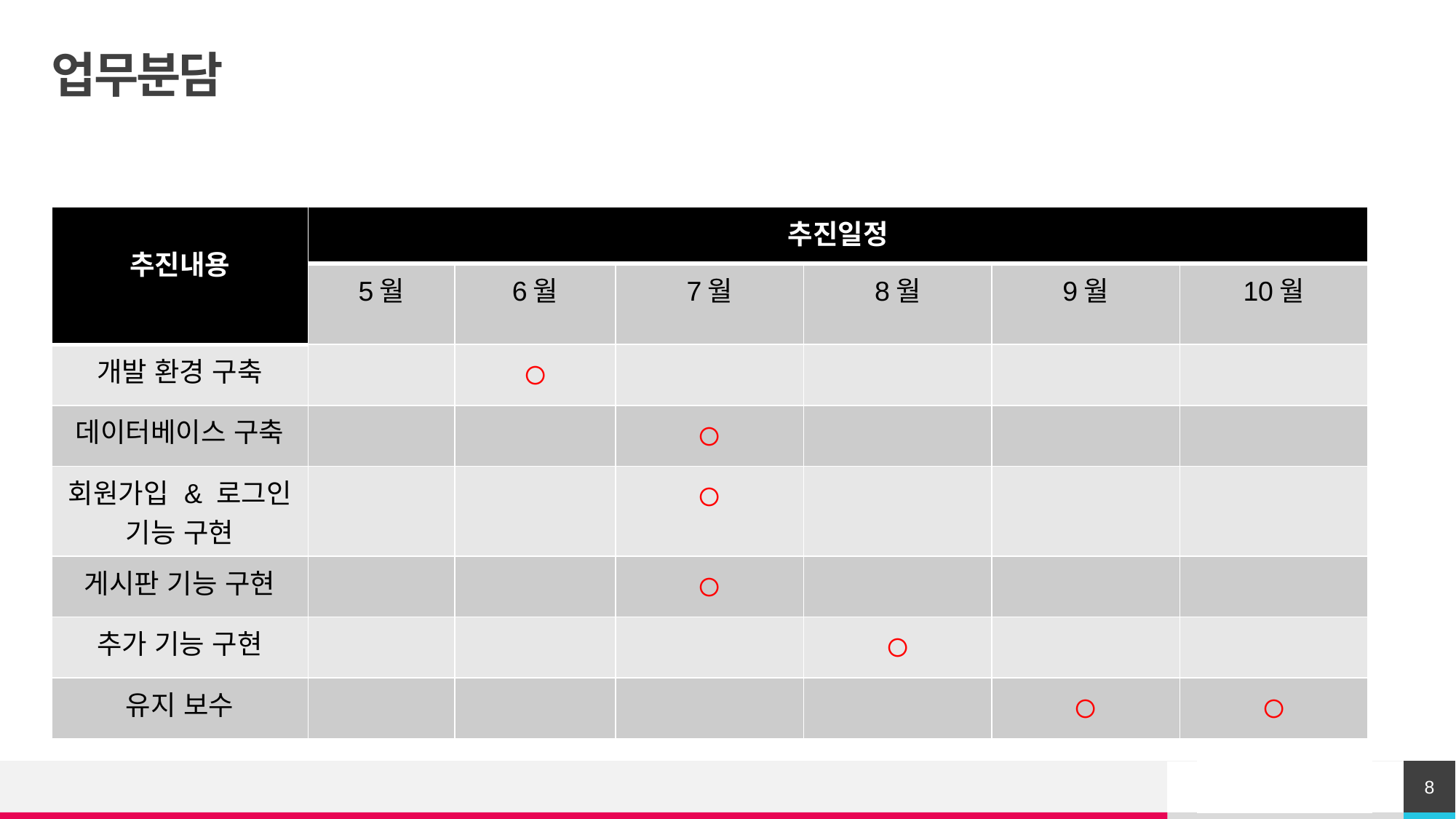

# 업무분담
| 추진내용 | 추진일정 |  |  |  |  |  |
| --- | --- | --- | --- | --- | --- | --- |
|  | 5월 | 6월 | 7월 | 8월 | 9월 | 10월 |
| 개발 환경 구축 |  | ○ |  |  |  |  |
| 데이터베이스 구축 |  |  | ○ |  |  |  |
| 회원가입 & 로그인 기능 구현 |  |  | ○ |  |  |  |
| 게시판 기능 구현 |  |  | ○ |  |  |  |
| 추가 기능 구현 |  |  |  | ○ |  |  |
| 유지 보수 |  |  |  |  | ○ | ○ |

8